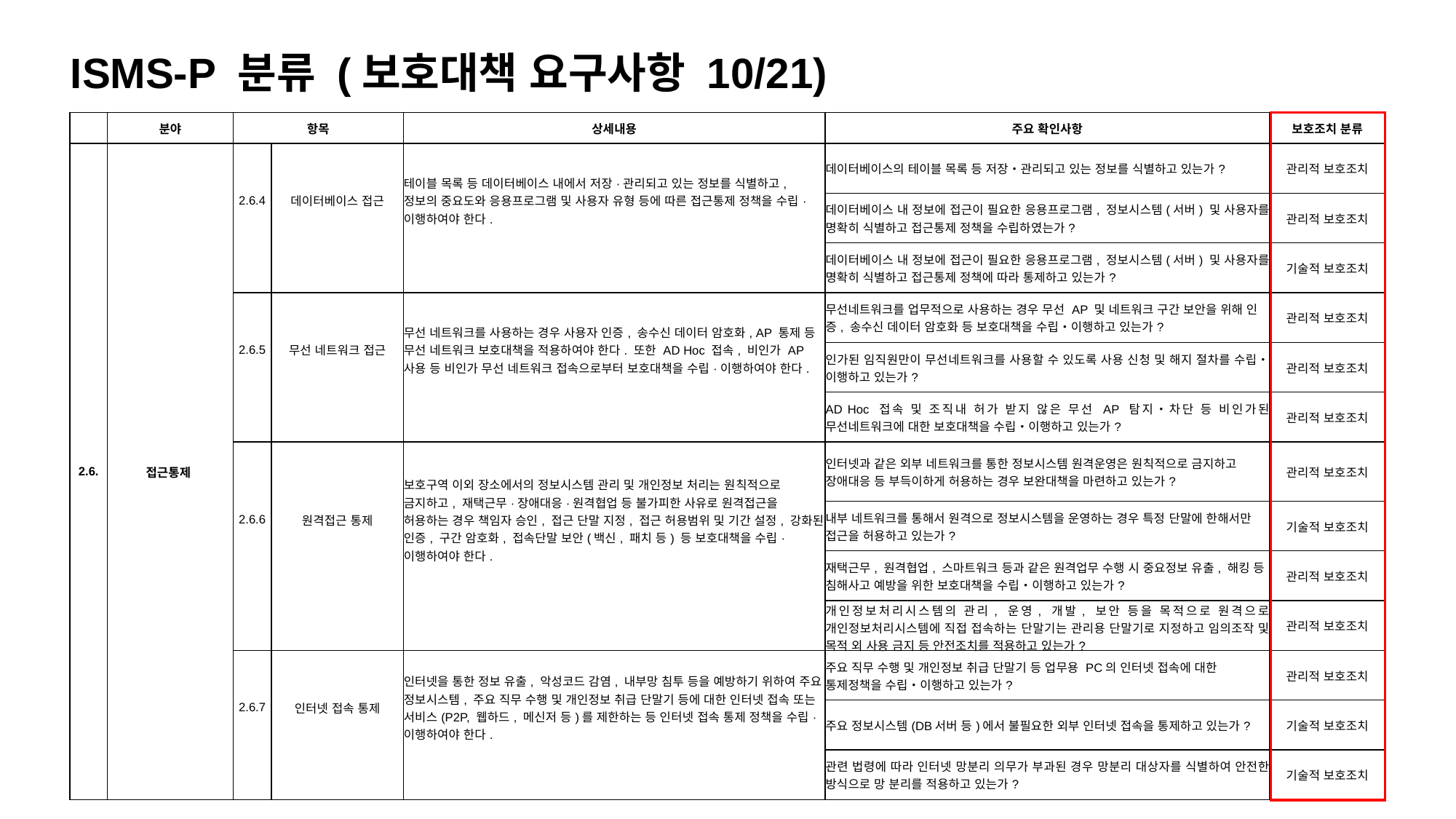

ISMS-P 분류 (보호대책 요구사항 10/21)
|  | 분야 | 항목 |  | 상세내용 | 주요 확인사항 | 보호조치 분류 |
| --- | --- | --- | --- | --- | --- | --- |
| 2.6. | 접근통제 | 2.6.4 | 데이터베이스 접근 | 테이블 목록 등 데이터베이스 내에서 저장·관리되고 있는 정보를 식별하고, 정보의 중요도와 응용프로그램 및 사용자 유형 등에 따른 접근통제 정책을 수립·이행하여야 한다. | 데이터베이스의 테이블 목록 등 저장‧관리되고 있는 정보를 식별하고 있는가? | 관리적 보호조치 |
|  |  |  |  |  | 데이터베이스 내 정보에 접근이 필요한 응용프로그램, 정보시스템(서버) 및 사용자를 명확히 식별하고 접근통제 정책을 수립하였는가? | 관리적 보호조치 |
|  |  |  |  |  | 데이터베이스 내 정보에 접근이 필요한 응용프로그램, 정보시스템(서버) 및 사용자를 명확히 식별하고 접근통제 정책에 따라 통제하고 있는가? | 기술적 보호조치 |
|  |  | 2.6.5 | 무선 네트워크 접근 | 무선 네트워크를 사용하는 경우 사용자 인증, 송수신 데이터 암호화, AP 통제 등 무선 네트워크 보호대책을 적용하여야 한다. 또한 AD Hoc 접속, 비인가 AP 사용 등 비인가 무선 네트워크 접속으로부터 보호대책을 수립·이행하여야 한다. | 무선네트워크를 업무적으로 사용하는 경우 무선 AP 및 네트워크 구간 보안을 위해 인증, 송수신 데이터 암호화 등 보호대책을 수립‧이행하고 있는가? | 관리적 보호조치 |
|  |  |  |  |  | 인가된 임직원만이 무선네트워크를 사용할 수 있도록 사용 신청 및 해지 절차를 수립‧이행하고 있는가? | 관리적 보호조치 |
|  |  |  |  |  | AD Hoc 접속 및 조직내 허가 받지 않은 무선 AP 탐지‧차단 등 비인가된 무선네트워크에 대한 보호대책을 수립‧이행하고 있는가? | 관리적 보호조치 |
|  |  | 2.6.6 | 원격접근 통제 | 보호구역 이외 장소에서의 정보시스템 관리 및 개인정보 처리는 원칙적으로 금지하고, 재택근무·장애대응·원격협업 등 불가피한 사유로 원격접근을 허용하는 경우 책임자 승인, 접근 단말 지정, 접근 허용범위 및 기간 설정, 강화된 인증, 구간 암호화, 접속단말 보안(백신, 패치 등) 등 보호대책을 수립·이행하여야 한다. | 인터넷과 같은 외부 네트워크를 통한 정보시스템 원격운영은 원칙적으로 금지하고 장애대응 등 부득이하게 허용하는 경우 보완대책을 마련하고 있는가? | 관리적 보호조치 |
|  |  |  |  |  | 내부 네트워크를 통해서 원격으로 정보시스템을 운영하는 경우 특정 단말에 한해서만 접근을 허용하고 있는가? | 기술적 보호조치 |
|  |  |  |  |  | 재택근무, 원격협업, 스마트워크 등과 같은 원격업무 수행 시 중요정보 유출, 해킹 등 침해사고 예방을 위한 보호대책을 수립‧이행하고 있는가? | 관리적 보호조치 |
|  |  |  |  |  | 개인정보처리시스템의 관리, 운영, 개발, 보안 등을 목적으로 원격으로 개인정보처리시스템에 직접 접속하는 단말기는 관리용 단말기로 지정하고 임의조작 및 목적 외 사용 금지 등 안전조치를 적용하고 있는가? | 관리적 보호조치 |
|  |  | 2.6.7 | 인터넷 접속 통제 | 인터넷을 통한 정보 유출, 악성코드 감염, 내부망 침투 등을 예방하기 위하여 주요 정보시스템, 주요 직무 수행 및 개인정보 취급 단말기 등에 대한 인터넷 접속 또는 서비스(P2P, 웹하드, 메신저 등)를 제한하는 등 인터넷 접속 통제 정책을 수립·이행하여야 한다. | 주요 직무 수행 및 개인정보 취급 단말기 등 업무용 PC의 인터넷 접속에 대한 통제정책을 수립‧이행하고 있는가? | 관리적 보호조치 |
|  |  |  |  |  | 주요 정보시스템(DB서버 등)에서 불필요한 외부 인터넷 접속을 통제하고 있는가? | 기술적 보호조치 |
|  |  |  |  |  | 관련 법령에 따라 인터넷 망분리 의무가 부과된 경우 망분리 대상자를 식별하여 안전한 방식으로 망 분리를 적용하고 있는가? | 기술적 보호조치 |